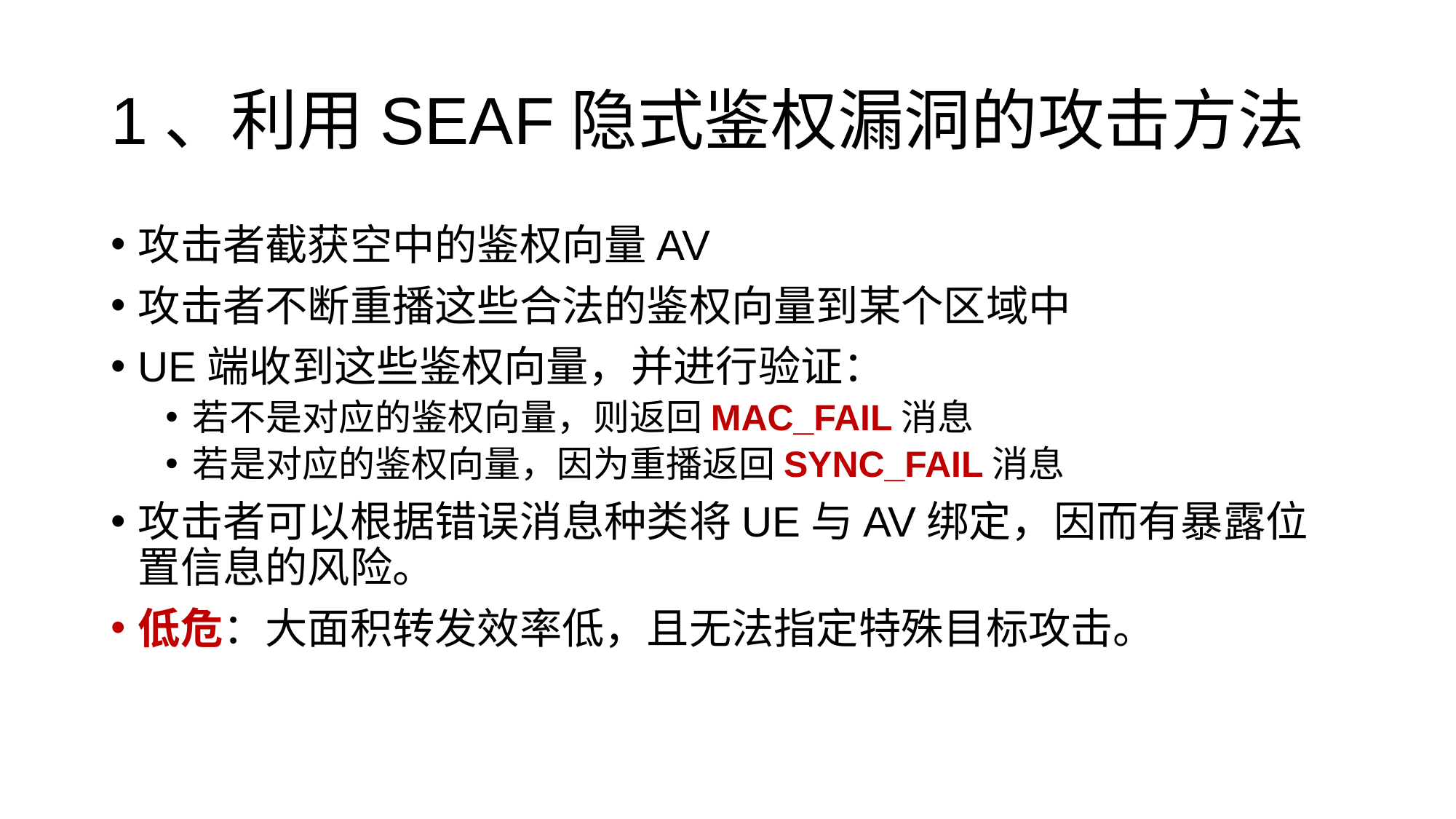

# 1、利用SEAF隐式鉴权漏洞的攻击方法
攻击者截获空中的鉴权向量AV
攻击者不断重播这些合法的鉴权向量到某个区域中
UE端收到这些鉴权向量，并进行验证：
若不是对应的鉴权向量，则返回MAC_FAIL消息
若是对应的鉴权向量，因为重播返回SYNC_FAIL消息
攻击者可以根据错误消息种类将UE与AV绑定，因而有暴露位置信息的风险。
低危：大面积转发效率低，且无法指定特殊目标攻击。